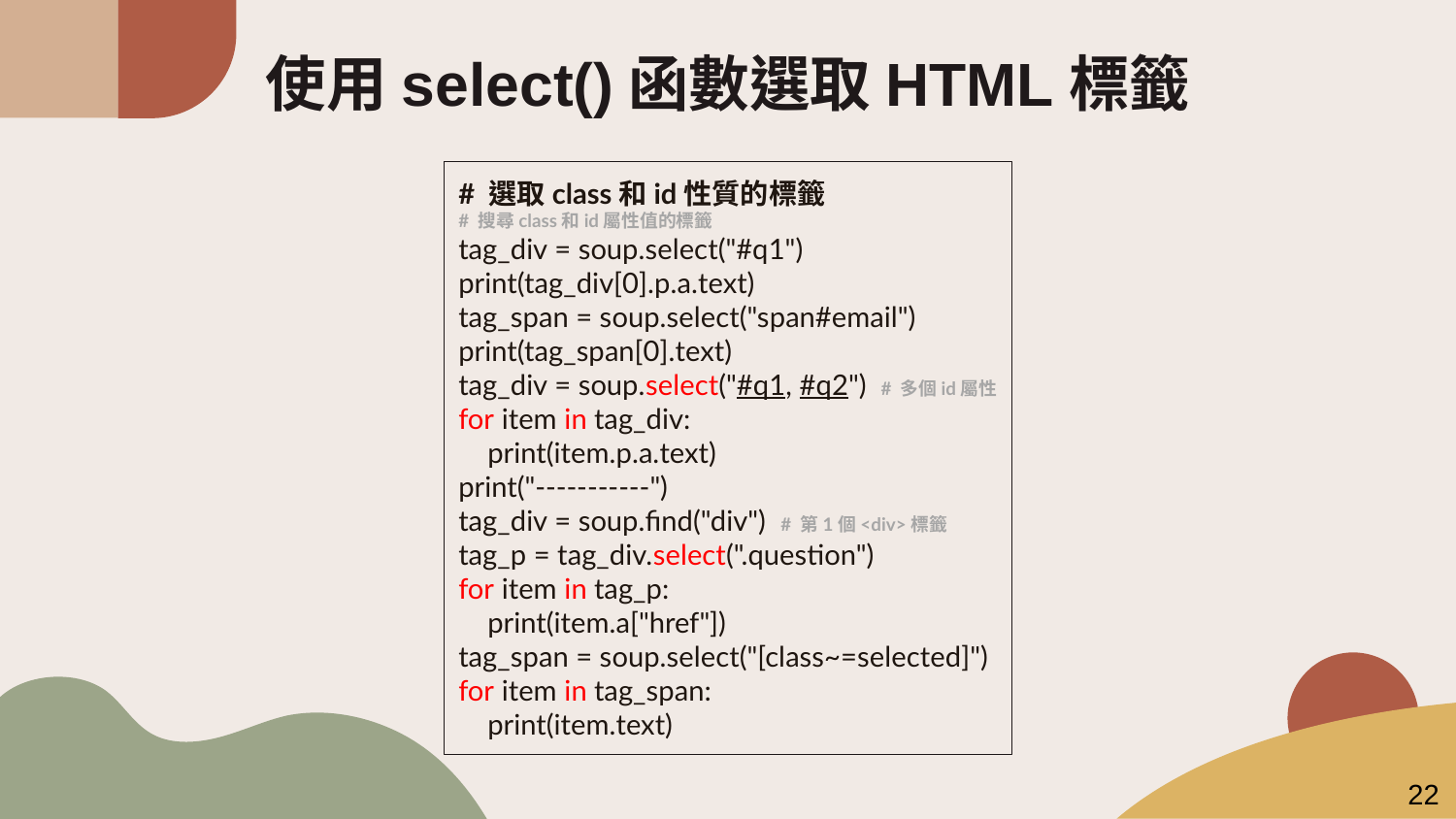

# 使用select()函數選取HTML標籤
# 選取class和id性質的標籤
# 搜尋class和id屬性值的標籤
tag_div = soup.select("#q1")
print(tag_div[0].p.a.text)
tag_span = soup.select("span#email")
print(tag_span[0].text)
tag_div = soup.select("#q1, #q2")  # 多個id屬性
for item in tag_div:
    print(item.p.a.text)
print("-----------")
tag_div = soup.find("div")  # 第1個<div>標籤
tag_p = tag_div.select(".question")
for item in tag_p:
    print(item.a["href"])
tag_span = soup.select("[class~=selected]")
for item in tag_span:
    print(item.text)
22